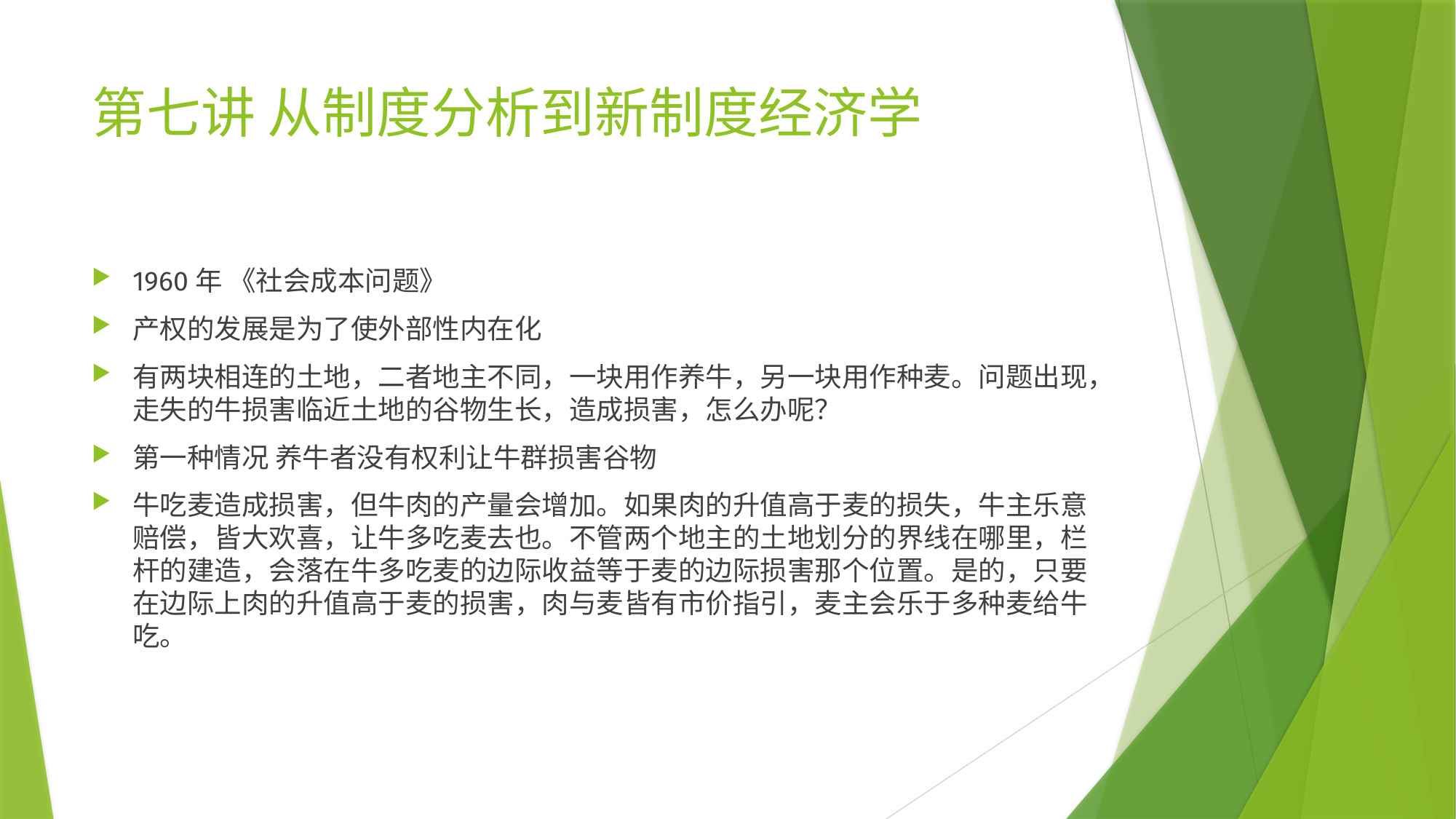

# 第七讲 从制度分析到新制度经济学
1960年 《社会成本问题》
产权的发展是为了使外部性内在化
有两块相连的土地，二者地主不同，一块用作养牛，另一块用作种麦。问题出现，走失的牛损害临近土地的谷物生长，造成损害，怎么办呢？
第一种情况 养牛者没有权利让牛群损害谷物
牛吃麦造成损害，但牛肉的产量会增加。如果肉的升值高于麦的损失，牛主乐意赔偿，皆大欢喜，让牛多吃麦去也。不管两个地主的土地划分的界线在哪里，栏杆的建造，会落在牛多吃麦的边际收益等于麦的边际损害那个位置。是的，只要在边际上肉的升值高于麦的损害，肉与麦皆有市价指引，麦主会乐于多种麦给牛吃。